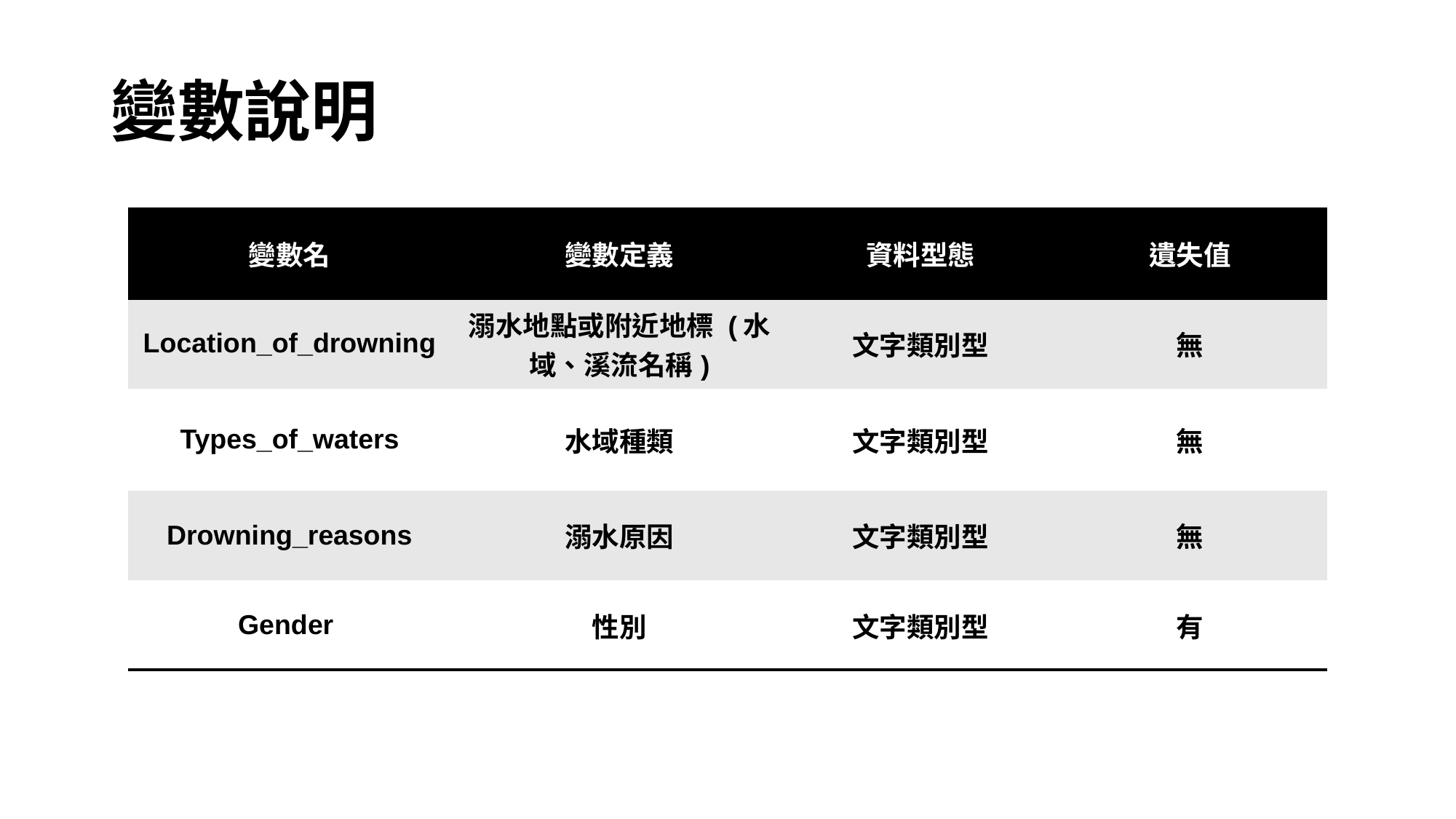

# 變數說明
| 變數名 | 變數定義 | 資料型態 | 遺失值 |
| --- | --- | --- | --- |
| Location\_of\_drowning | 溺水地點或附近地標 (水域、溪流名稱) | 文字類別型 | 無 |
| Types\_of\_waters | 水域種類 | 文字類別型 | 無 |
| Drowning\_reasons | 溺水原因 | 文字類別型 | 無 |
| Gender | 性別 | 文字類別型 | 有 |